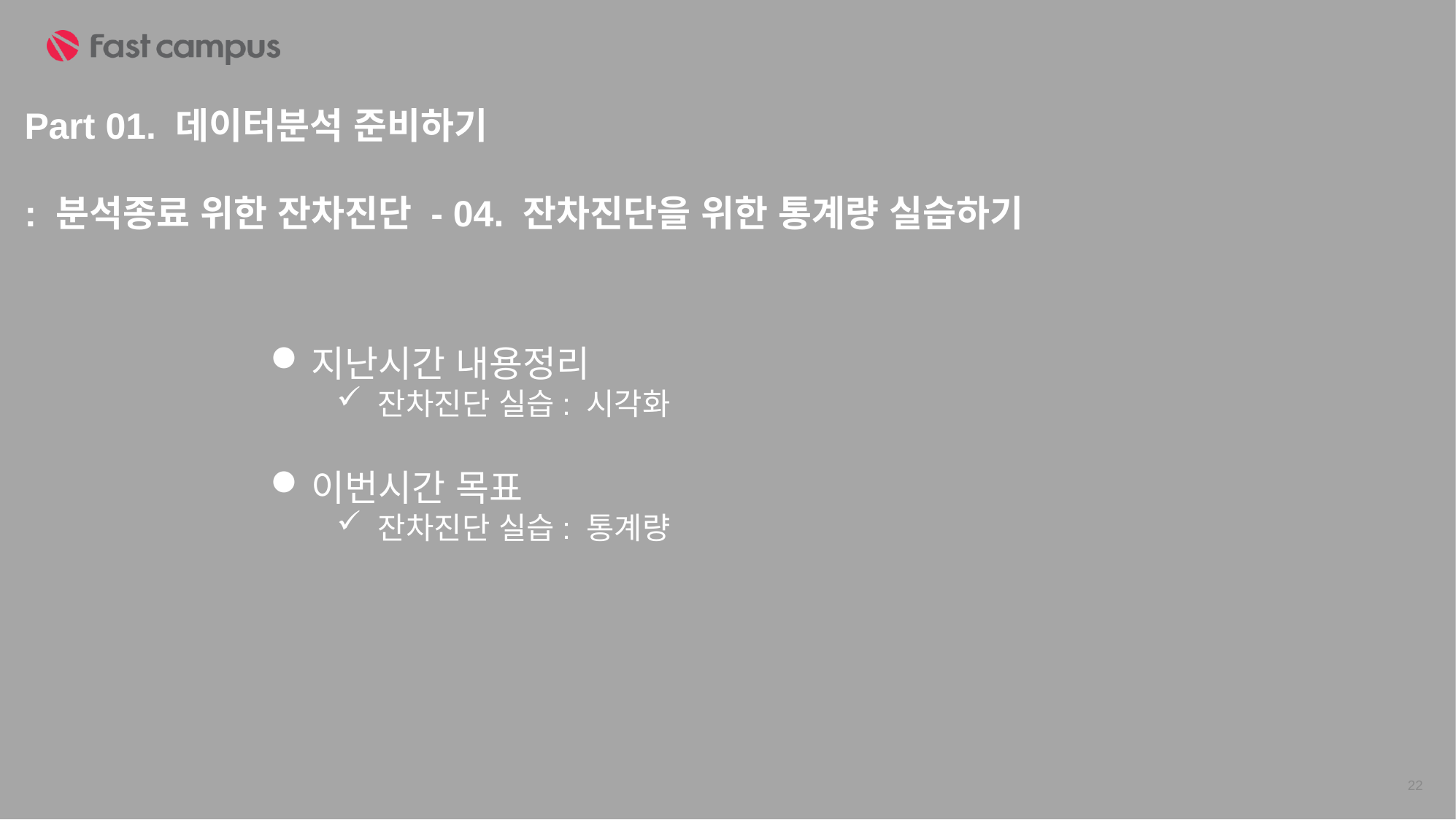

Part 01. 데이터분석 준비하기

: 분석종료 위한 잔차진단 - 04. 잔차진단을 위한 통계량 실습하기
지난시간 내용정리
잔차진단 실습: 시각화

이번시간 목표
잔차진단 실습: 통계량
22